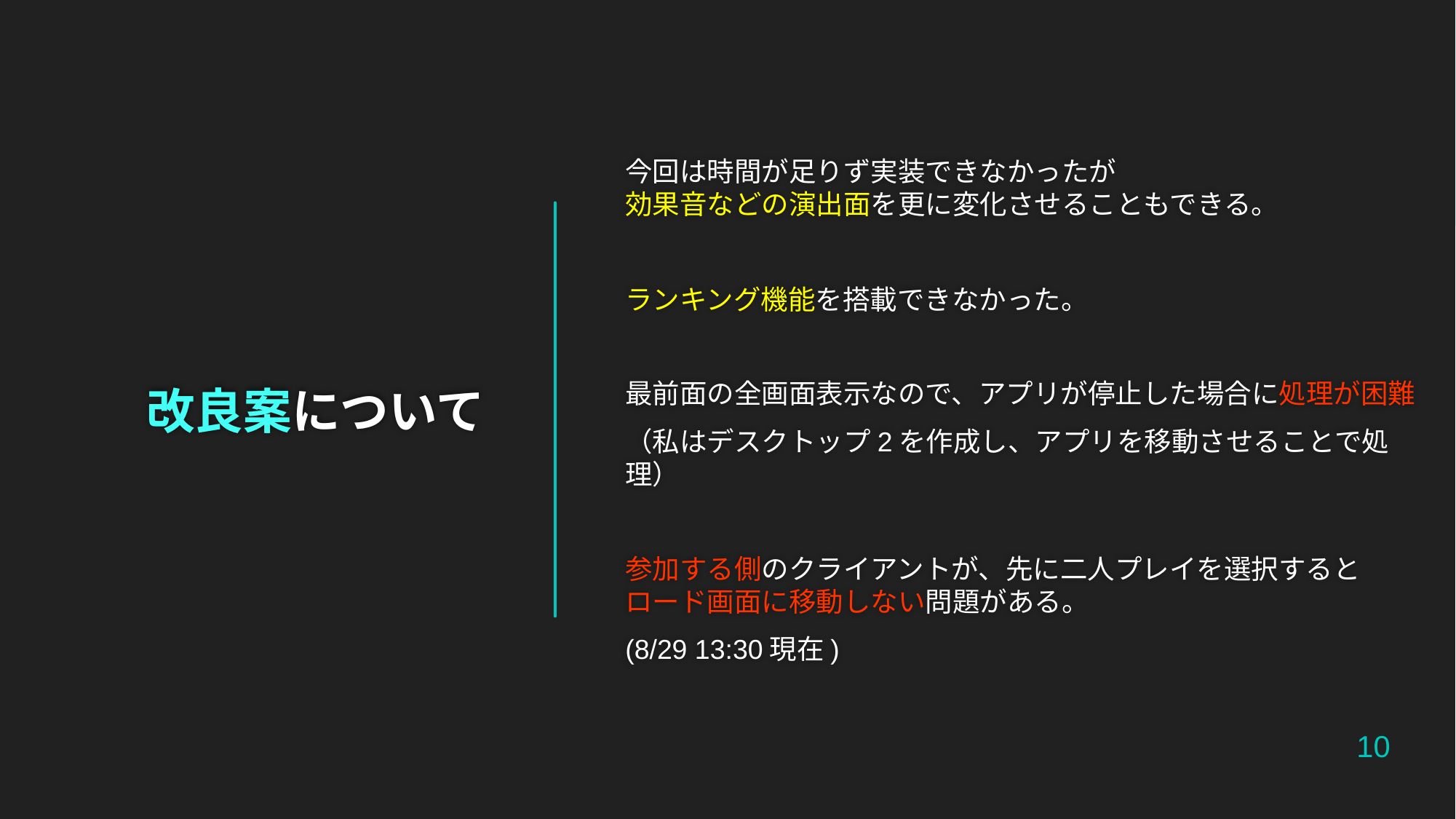

今回は時間が足りず実装できなかったが
効果音などの演出面を更に変化させることもできる。

ランキング機能を搭載できなかった。

最前面の全画面表示なので、アプリが停止した場合に処理が困難
（私はデスクトップ2を作成し、アプリを移動させることで処理）

参加する側のクライアントが、先に二人プレイを選択すると
ロード画面に移動しない問題がある。
(8/29 13:30現在)
# 改良案について
10